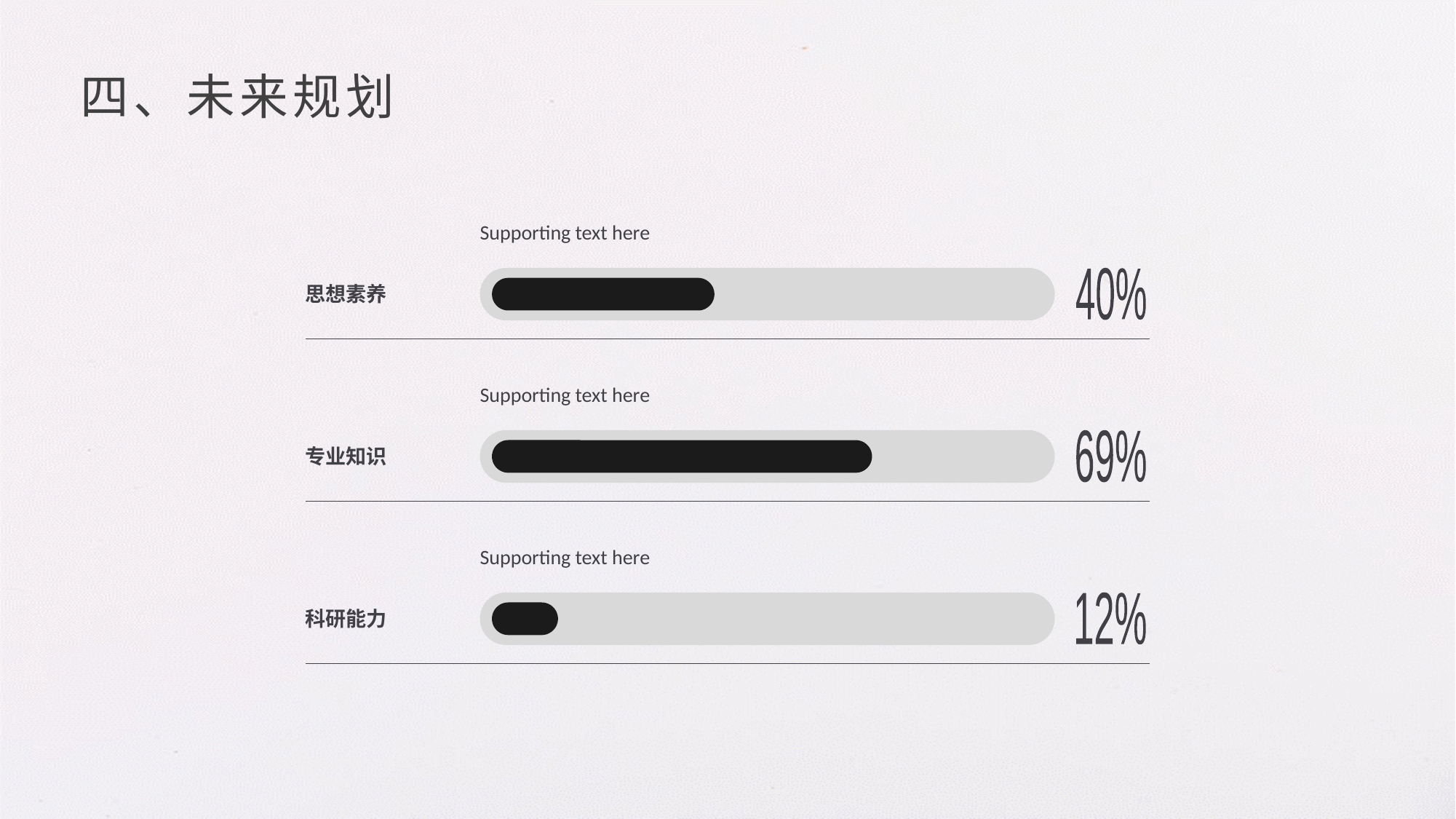

四、未来规划
Supporting text here

40%
思想素养

Supporting text here

69%
专业知识

Supporting text here

12%
科研能力